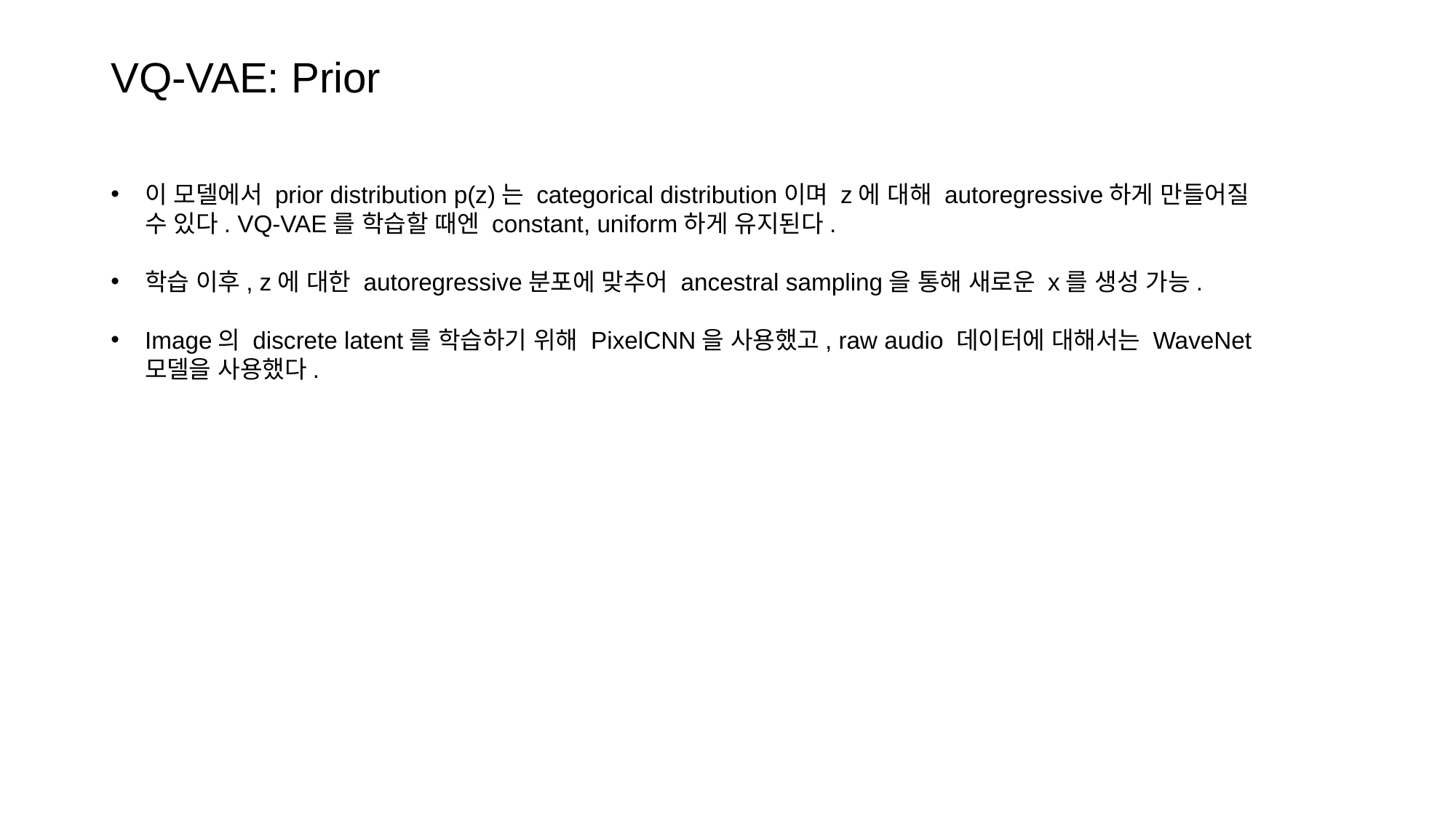

# VQ-VAE: Prior
이 모델에서 prior distribution p(z)는 categorical distribution이며 z에 대해 autoregressive하게 만들어질 수 있다. VQ-VAE를 학습할 때엔 constant, uniform하게 유지된다.

학습 이후, z에 대한 autoregressive분포에 맞추어 ancestral sampling을 통해 새로운 x를 생성 가능.

Image의 discrete latent를 학습하기 위해 PixelCNN을 사용했고, raw audio 데이터에 대해서는 WaveNet 모델을 사용했다.